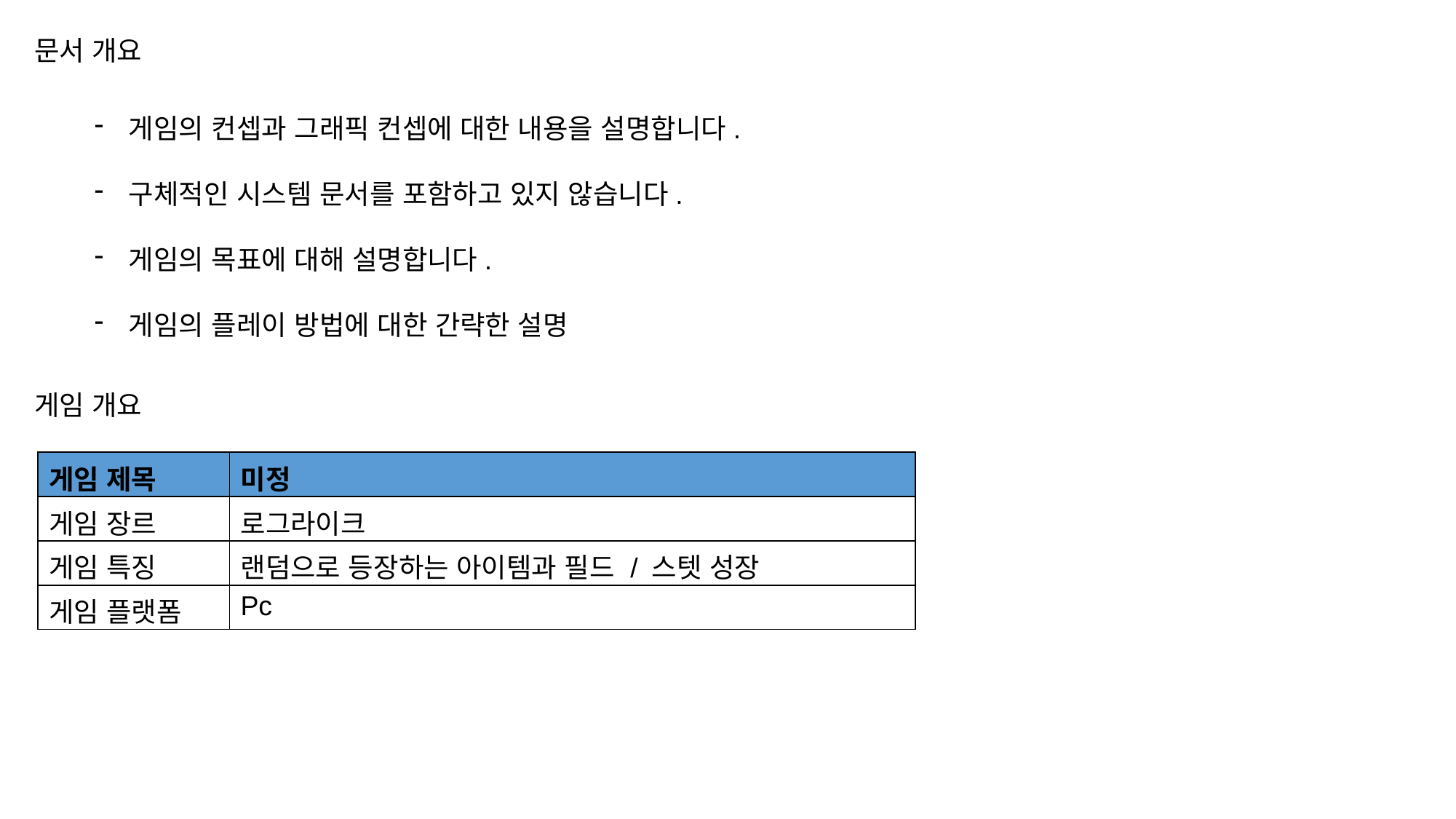

문서 개요
게임의 컨셉과 그래픽 컨셉에 대한 내용을 설명합니다.

구체적인 시스템 문서를 포함하고 있지 않습니다.

게임의 목표에 대해 설명합니다.

게임의 플레이 방법에 대한 간략한 설명
게임 개요
| 게임 제목 | 미정 |
| --- | --- |
| 게임 장르 | 로그라이크 |
| 게임 특징 | 랜덤으로 등장하는 아이템과 필드 / 스텟 성장 |
| 게임 플랫폼 | Pc |